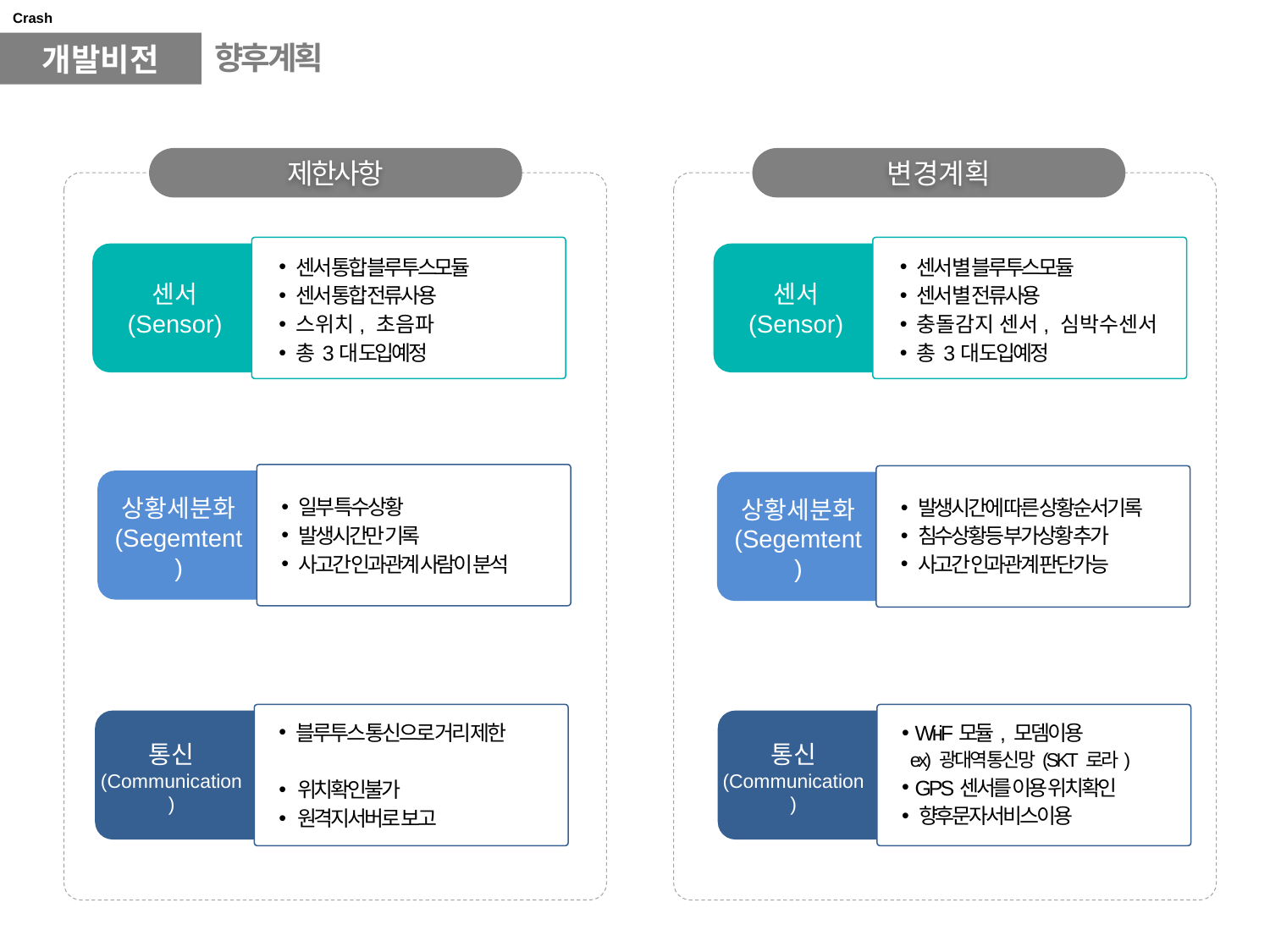

Crash
 향후계획
개발비전

제한사항

변경계획

 센서 통합 블루투스모듈
 센서 통합 전류사용
 스위치, 초음파
 총 3대 도입예정
 센서 별 블루투스모듈
 센서 별 전류사용
 충돌감지 센서, 심박수센서
 총 3대 도입예정
센서
(Sensor)
센서
(Sensor)

 일부 특수상황
 발생시간만 기록
 사고간 인과관계 사람이 분석
 발생시간에 따른 상황순서기록
 침수상황등 부가상황 추가
 사고간 인과관계 판단가능
패키지 소재
및 공정
패키지 소재
및 공정
상황세분화
(Segemtent)
상황세분화
(Segemtent)

 블루투스 통신으로 거리 제한

 위치확인불가
 원격지서버로 보고
 Wi-iF모듈, 모뎀이용
  ex) 광대역 통신망 (SKT 로라)
 GPS센서를 이용 위치확인
 향후문자서비스이용

패키지 소재
및 공정
패키지 소재
및 공정
통신
(Communication)
통신
(Communication)